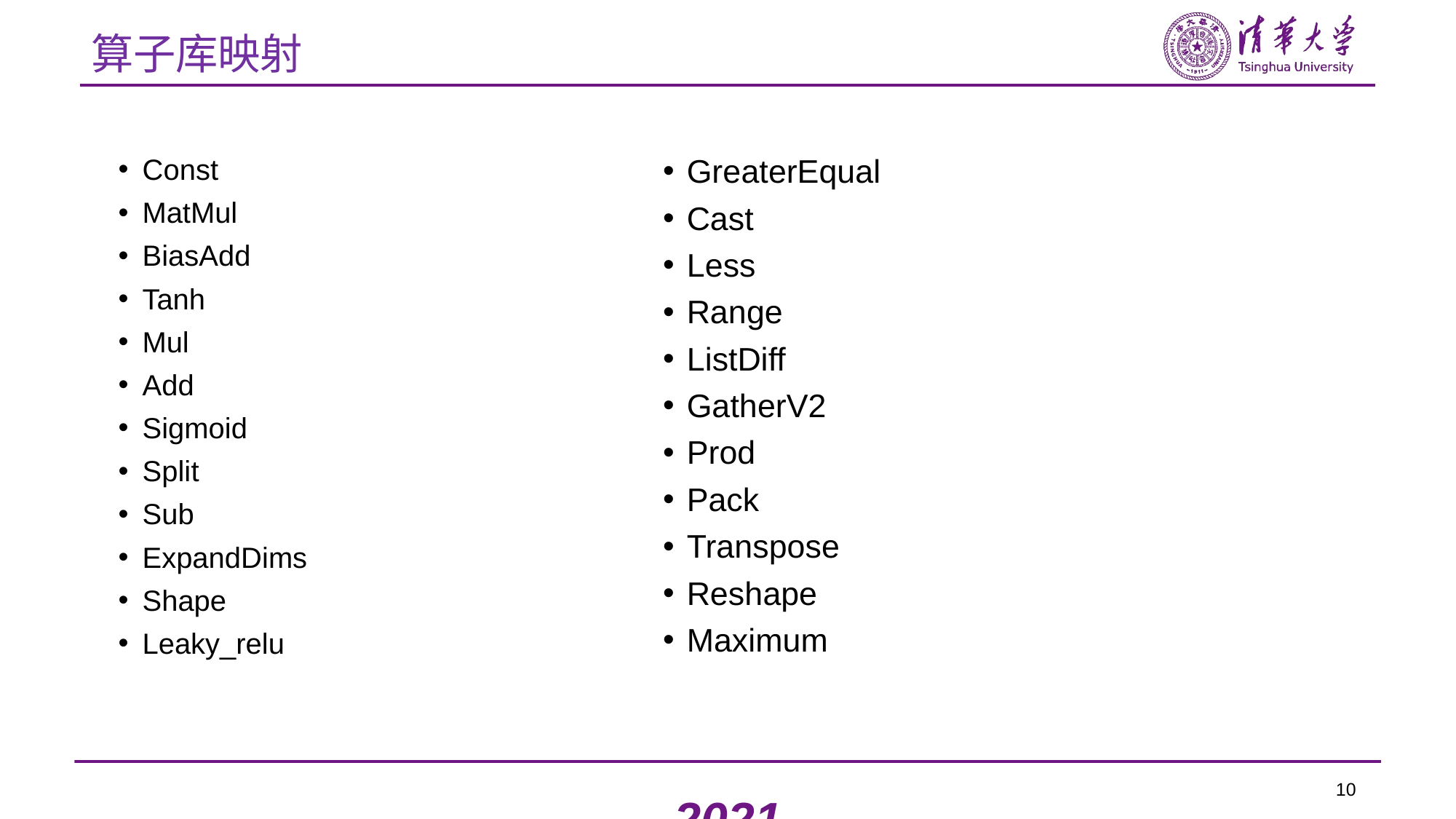

# 算子库映射
GreaterEqual
Cast
Less
Range
ListDiff
GatherV2
Prod
Pack
Transpose
Reshape
Maximum

Const
MatMul
BiasAdd
Tanh
Mul
Add
Sigmoid
Split
Sub
ExpandDims
Shape
Leaky_relu

10